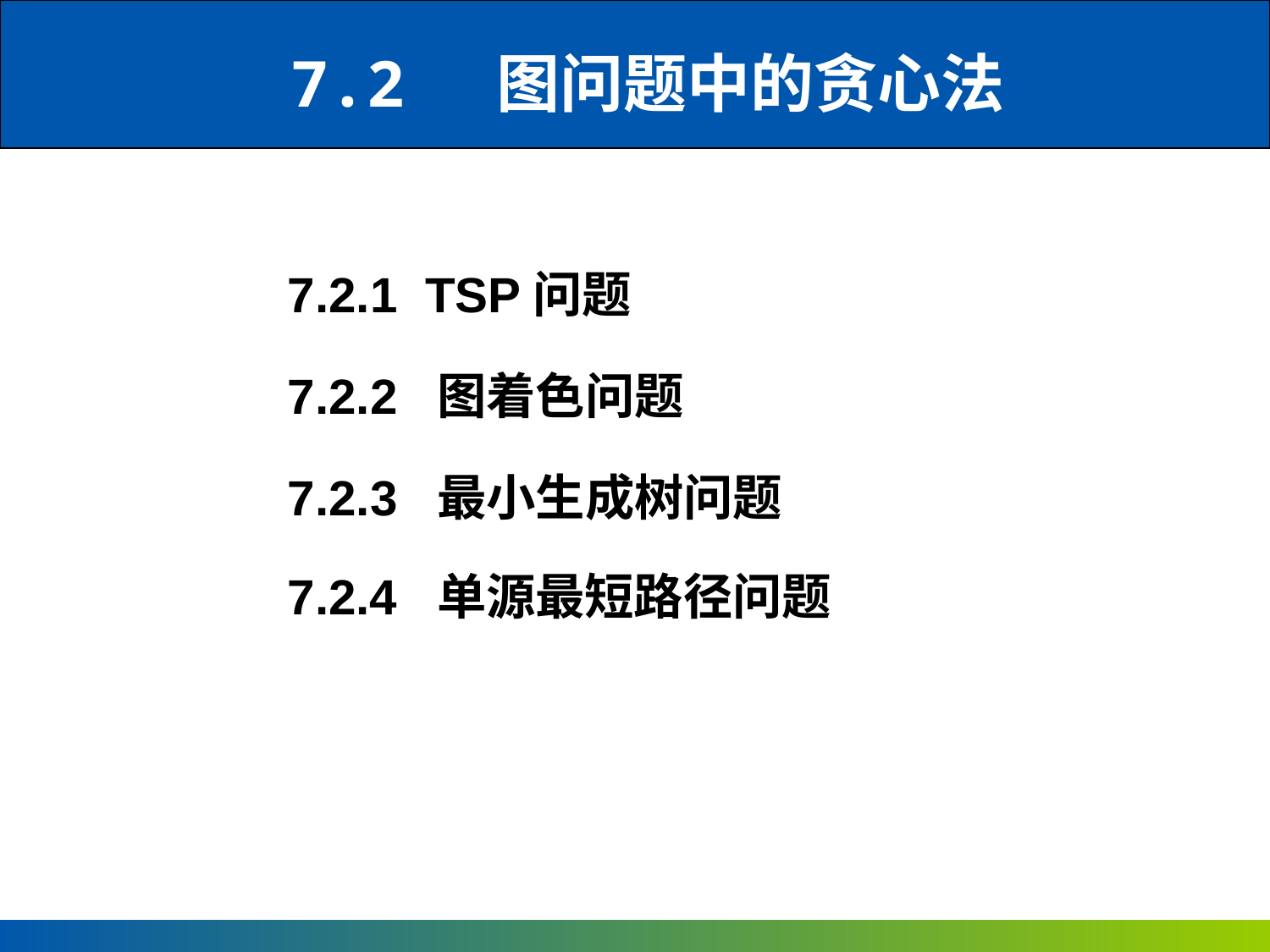

7.2  图问题中的贪心法
7.2.1  TSP问题
7.2.2  图着色问题
7.2.3  最小生成树问题
7.2.4  单源最短路径问题